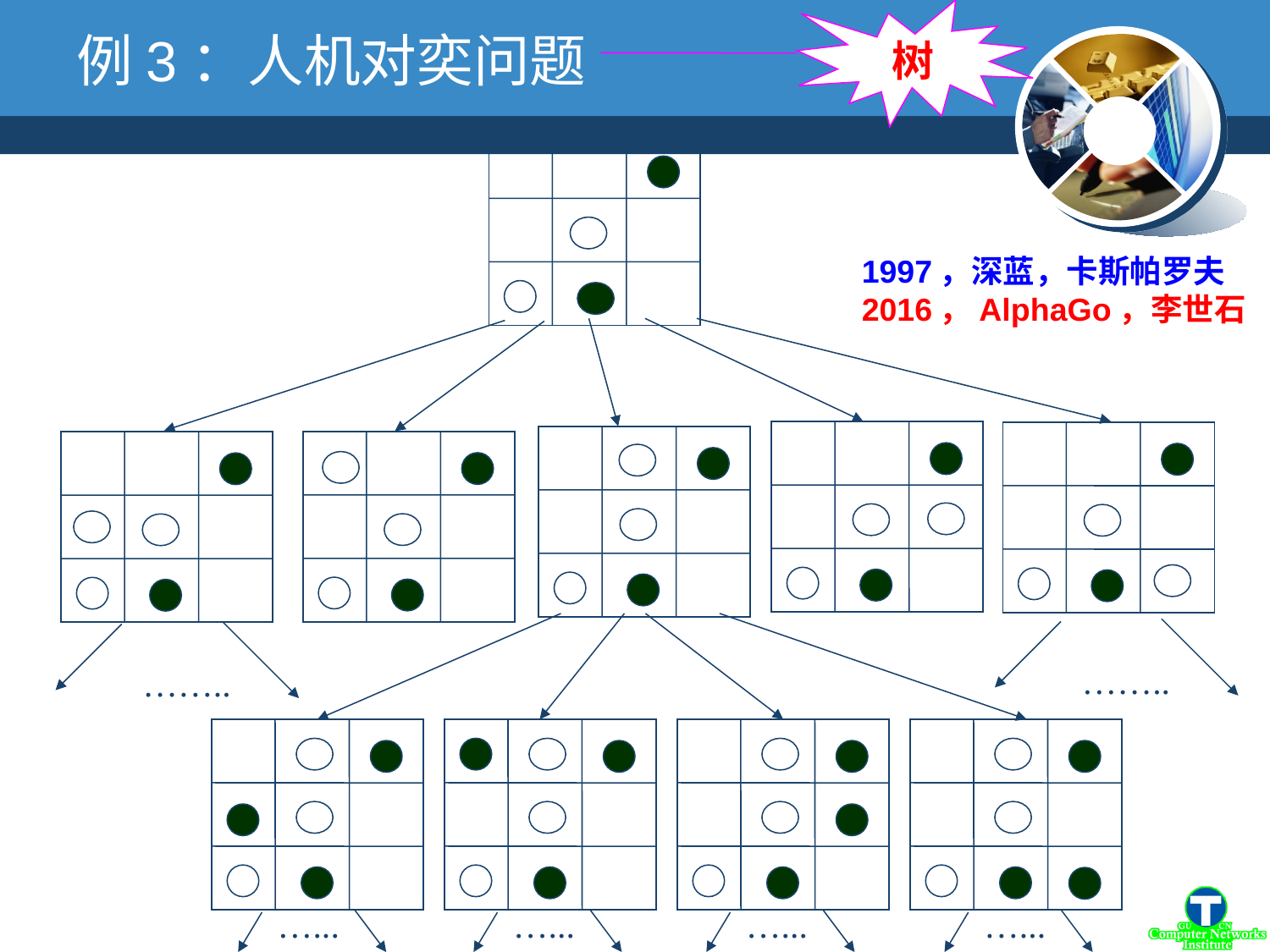

树

例3：人机对奕问题

1997，深蓝，卡斯帕罗夫
2016，AlphaGo，李世石

……..

……..
…...

…...

…...

…...